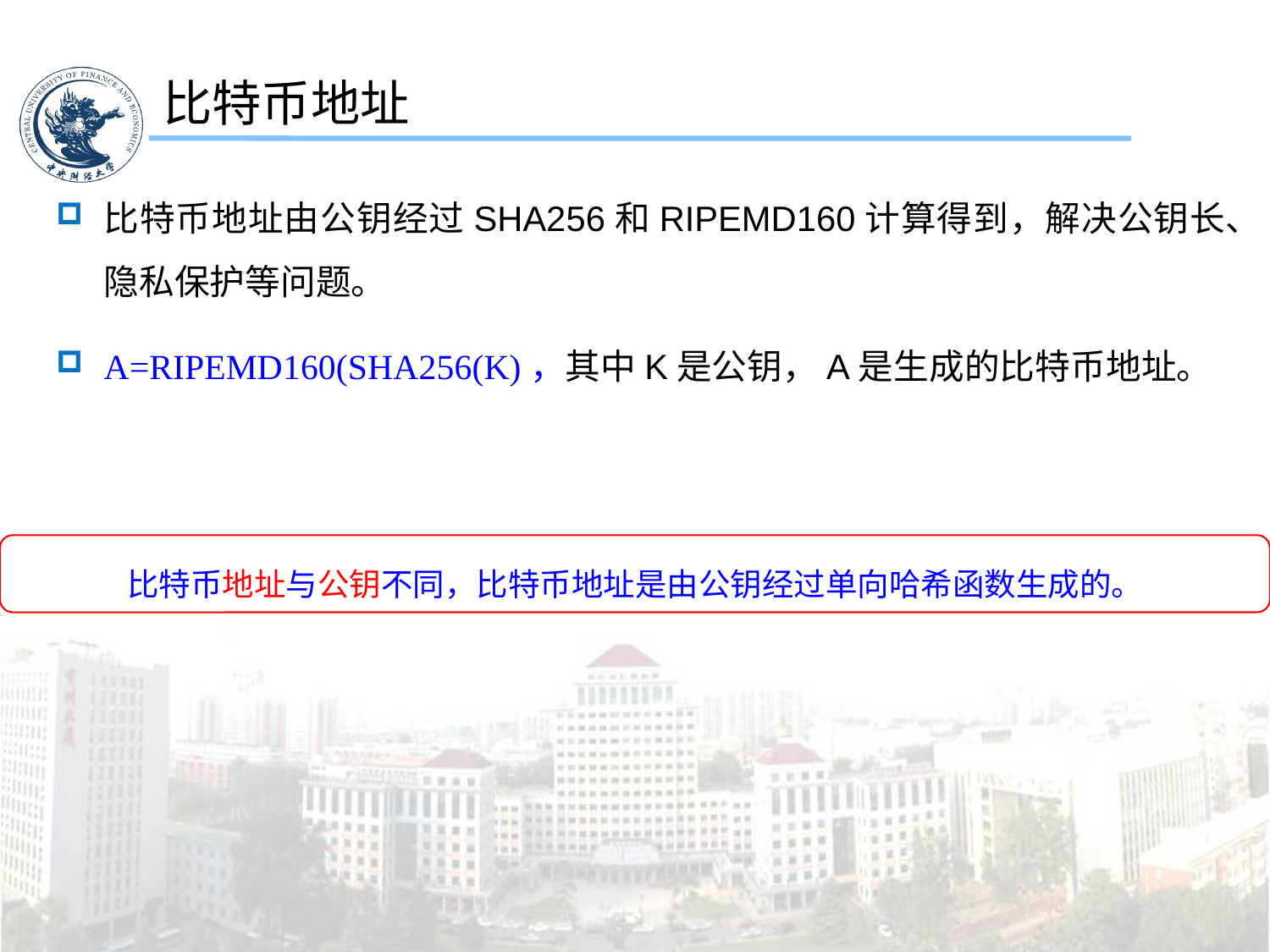

比特币地址
比特币地址由公钥经过SHA256和RIPEMD160计算得到，解决公钥长、隐私保护等问题。
A=RIPEMD160(SHA256(K)，其中K是公钥，A是生成的比特币地址。

比特币地址与公钥不同，比特币地址是由公钥经过单向哈希函数生成的。